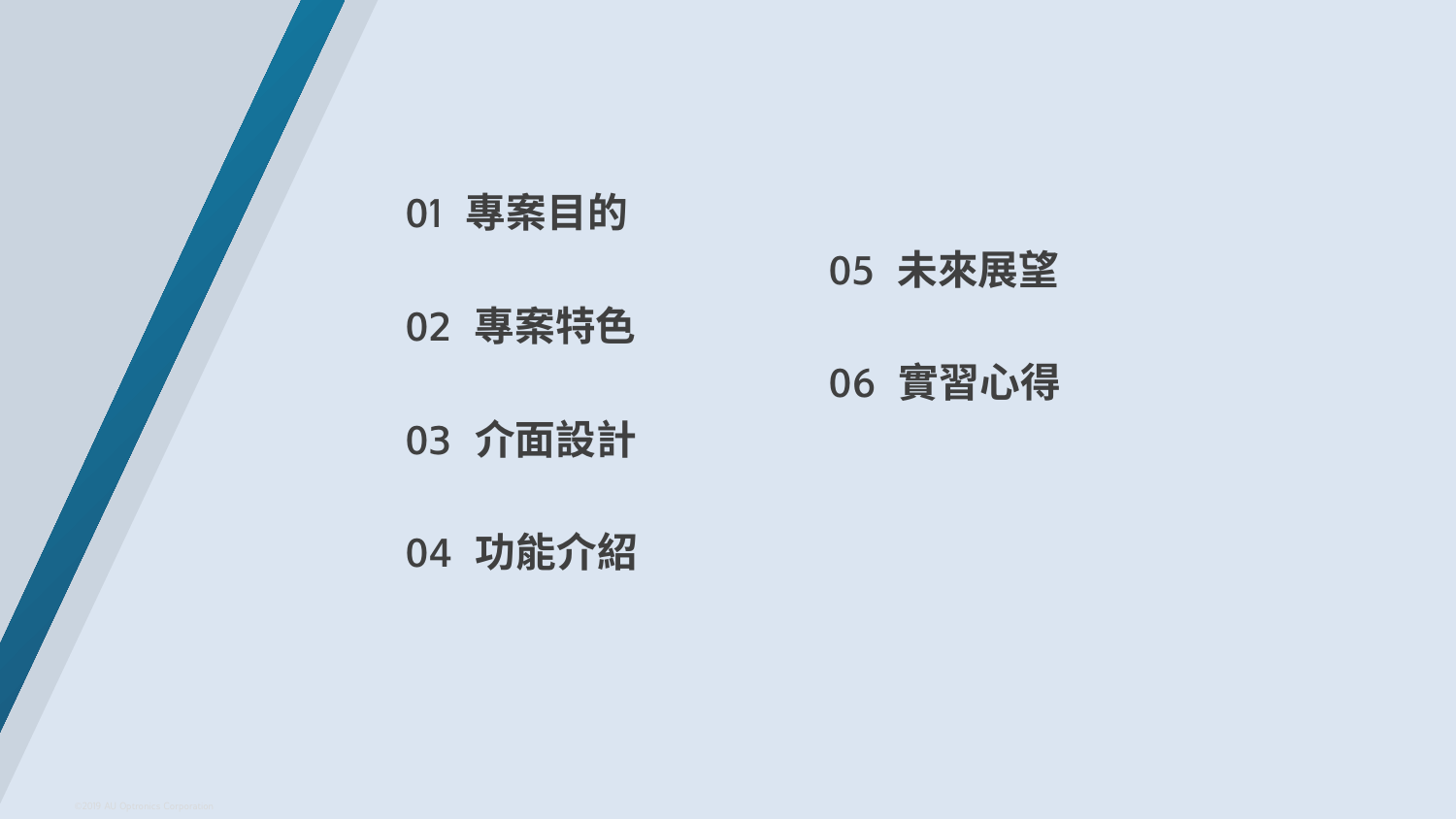

01 專案目的

02 專案特色

03 介面設計

04 功能介紹

05 未來展望

06 實習心得